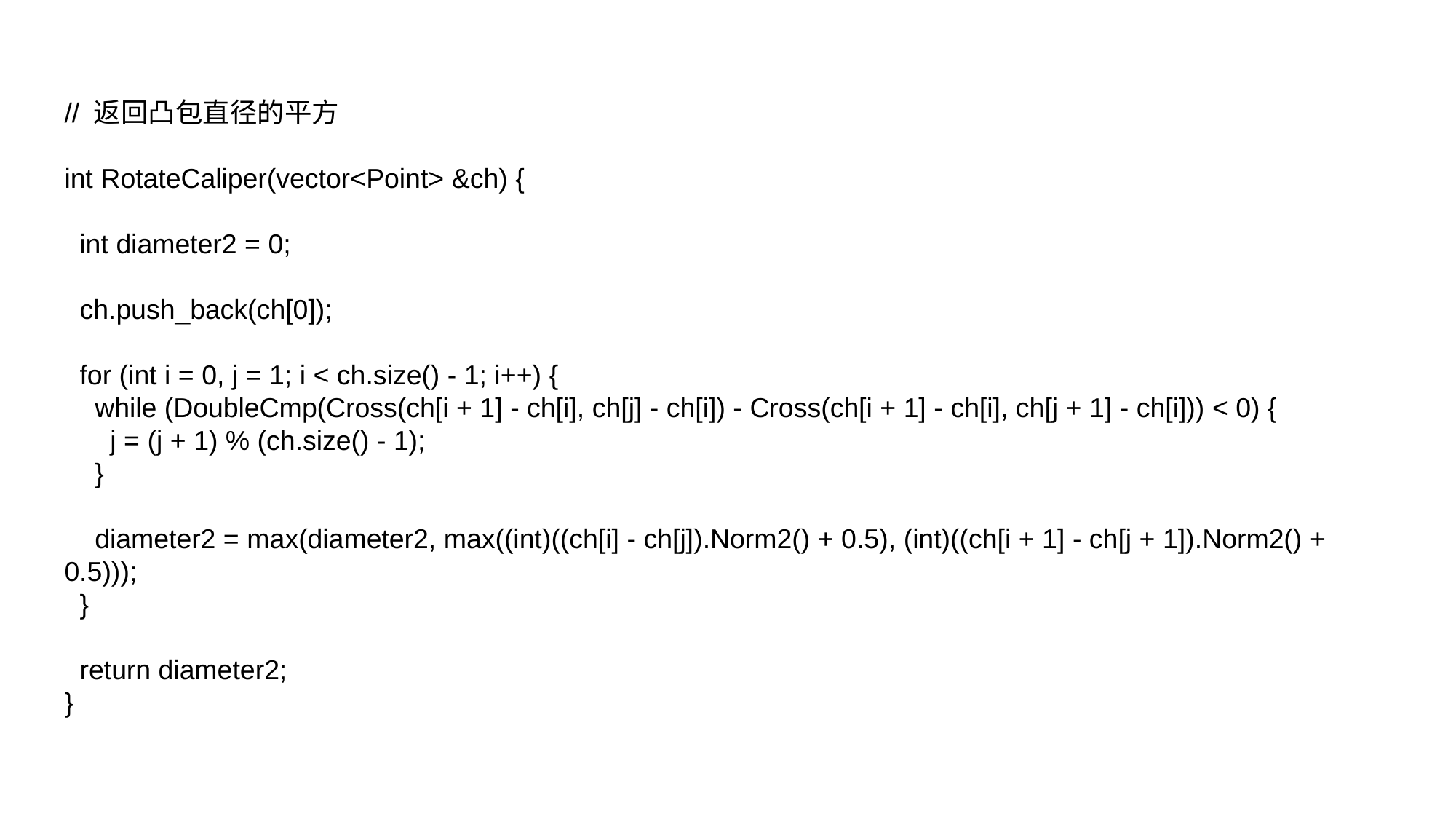

// 返回凸包直径的平方

int RotateCaliper(vector<Point> &ch) {

  int diameter2 = 0;

  ch.push_back(ch[0]);

  for (int i = 0, j = 1; i < ch.size() - 1; i++) {
    while (DoubleCmp(Cross(ch[i + 1] - ch[i], ch[j] - ch[i]) - Cross(ch[i + 1] - ch[i], ch[j + 1] - ch[i])) < 0) {
      j = (j + 1) % (ch.size() - 1);
    }

    diameter2 = max(diameter2, max((int)((ch[i] - ch[j]).Norm2() + 0.5), (int)((ch[i + 1] - ch[j + 1]).Norm2() + 0.5)));
  }

  return diameter2;
}